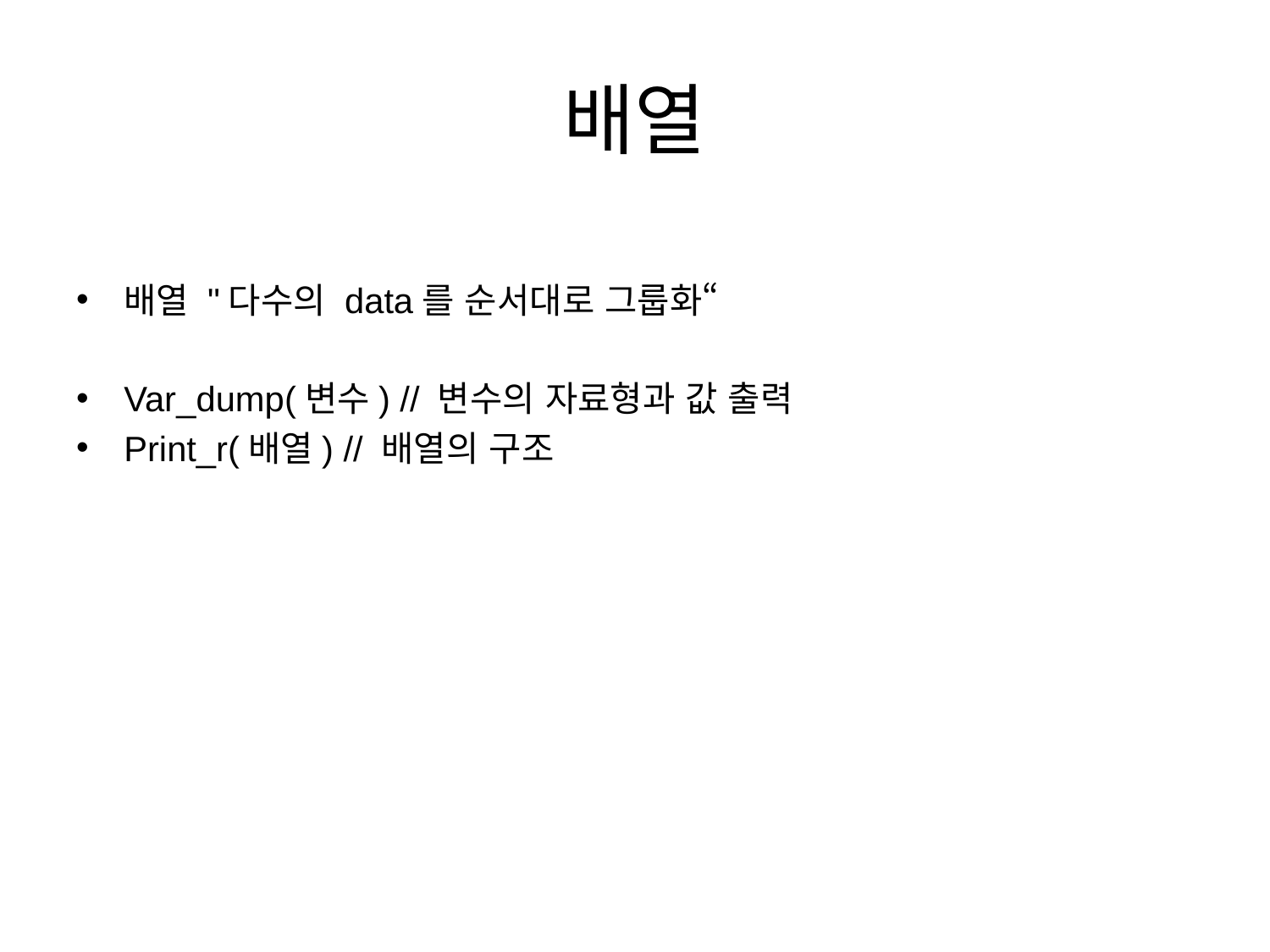

# 배열

배열 "다수의 data를 순서대로 그룹화“

Var_dump(변수) // 변수의 자료형과 값 출력
Print_r(배열) // 배열의 구조